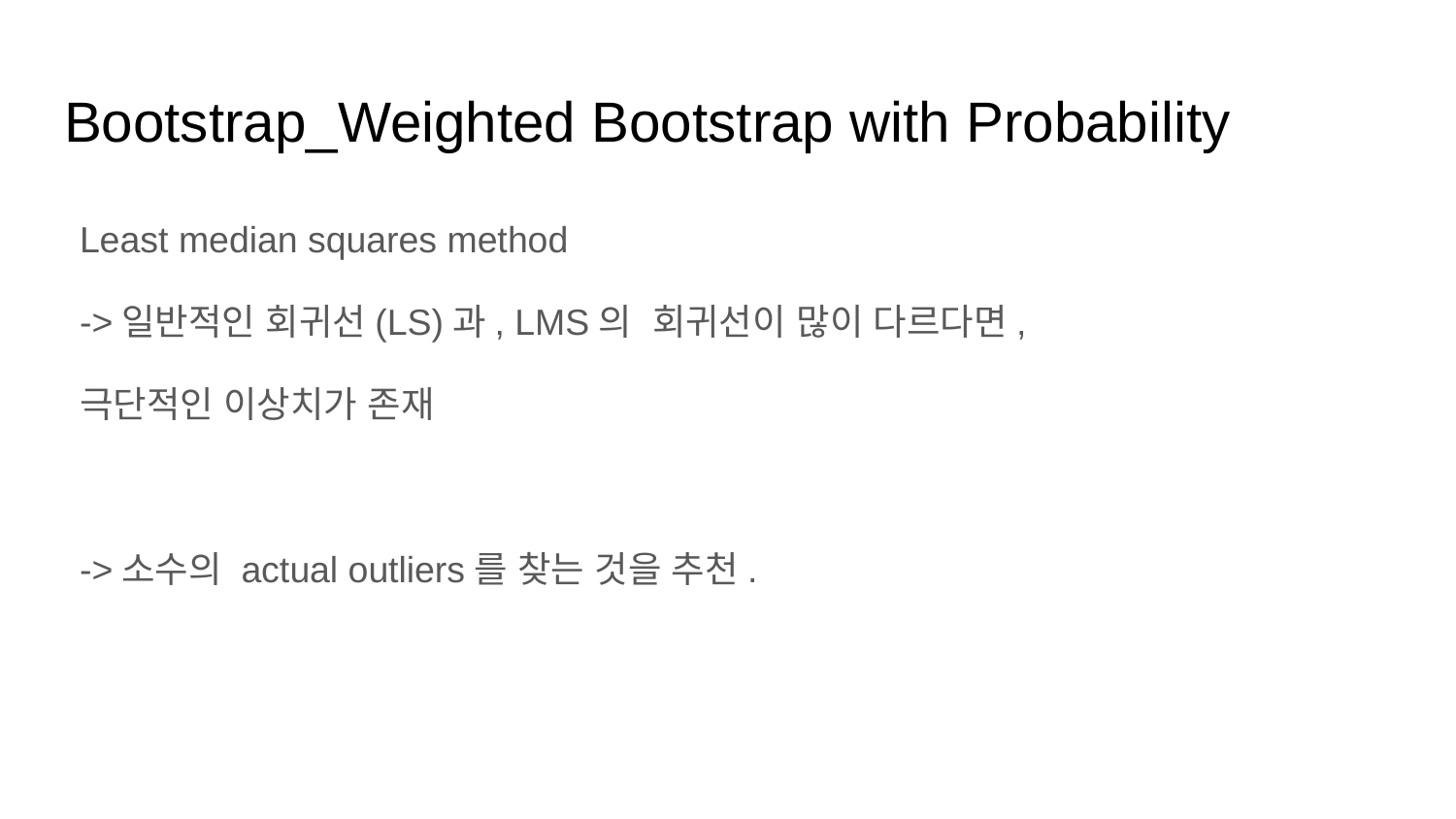

# Bootstrap_Weighted Bootstrap with Probability
Least median squares method
->일반적인 회귀선(LS)과, LMS의  회귀선이 많이 다르다면,
극단적인 이상치가 존재

->소수의 actual outliers를 찾는 것을 추천.